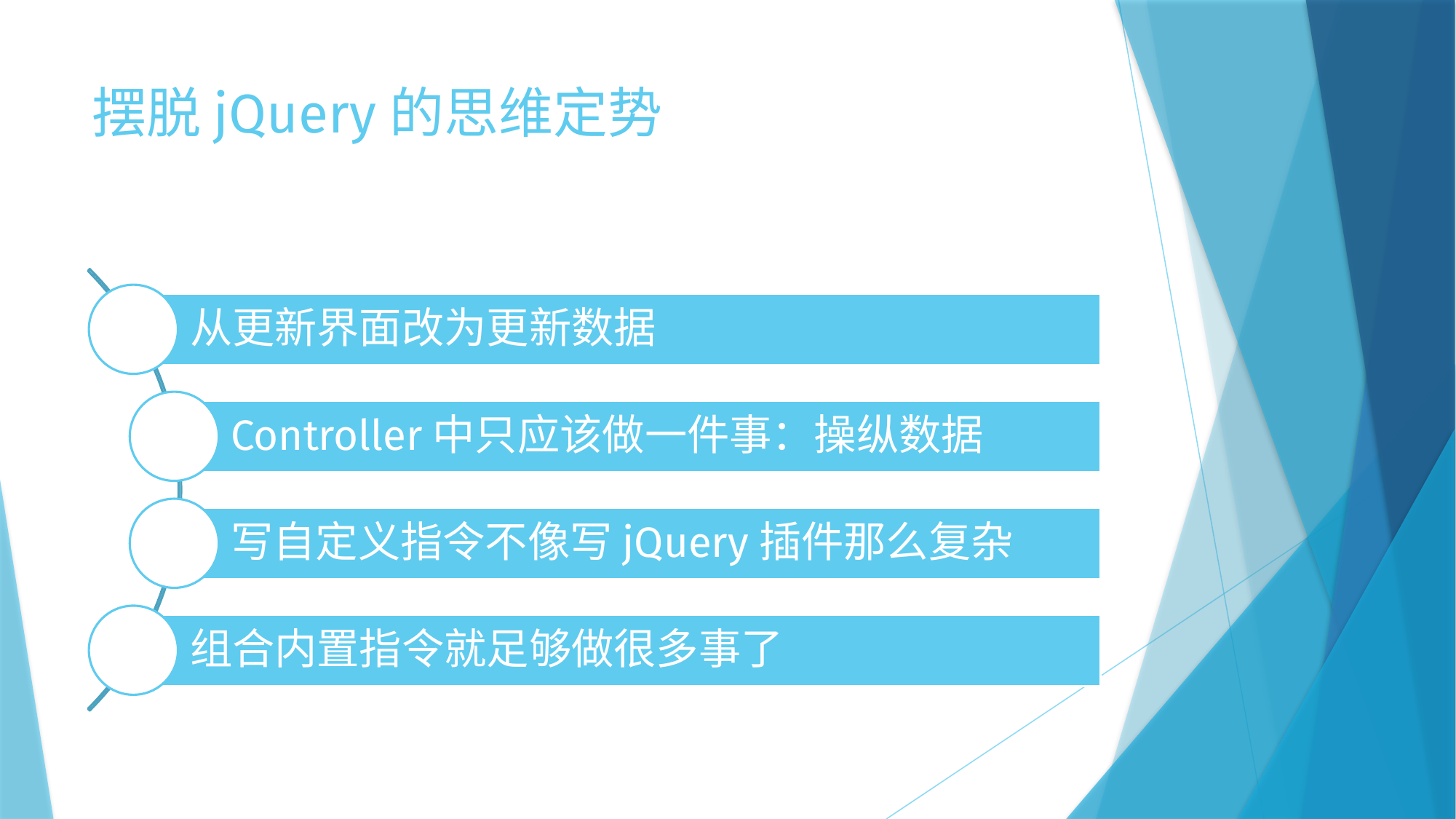

# 摆脱jQuery的思维定势
从更新界面改为更新数据
Controller中只应该做一件事：操纵数据
写自定义指令不像写jQuery插件那么复杂
组合内置指令就足够做很多事了